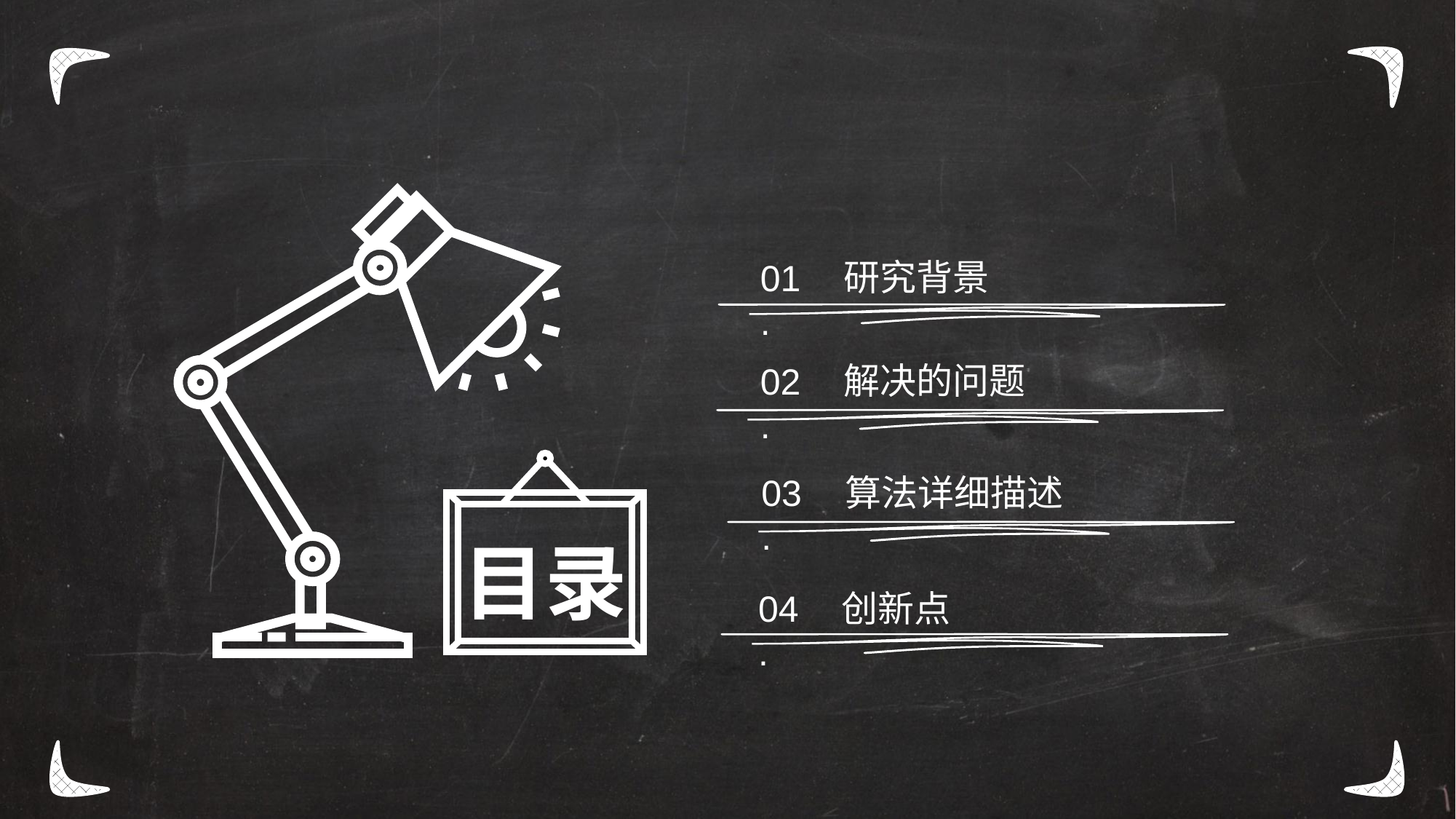

研究背景
01.

解决的问题
02.

算法详细描述
03.

目录
创新点
04.